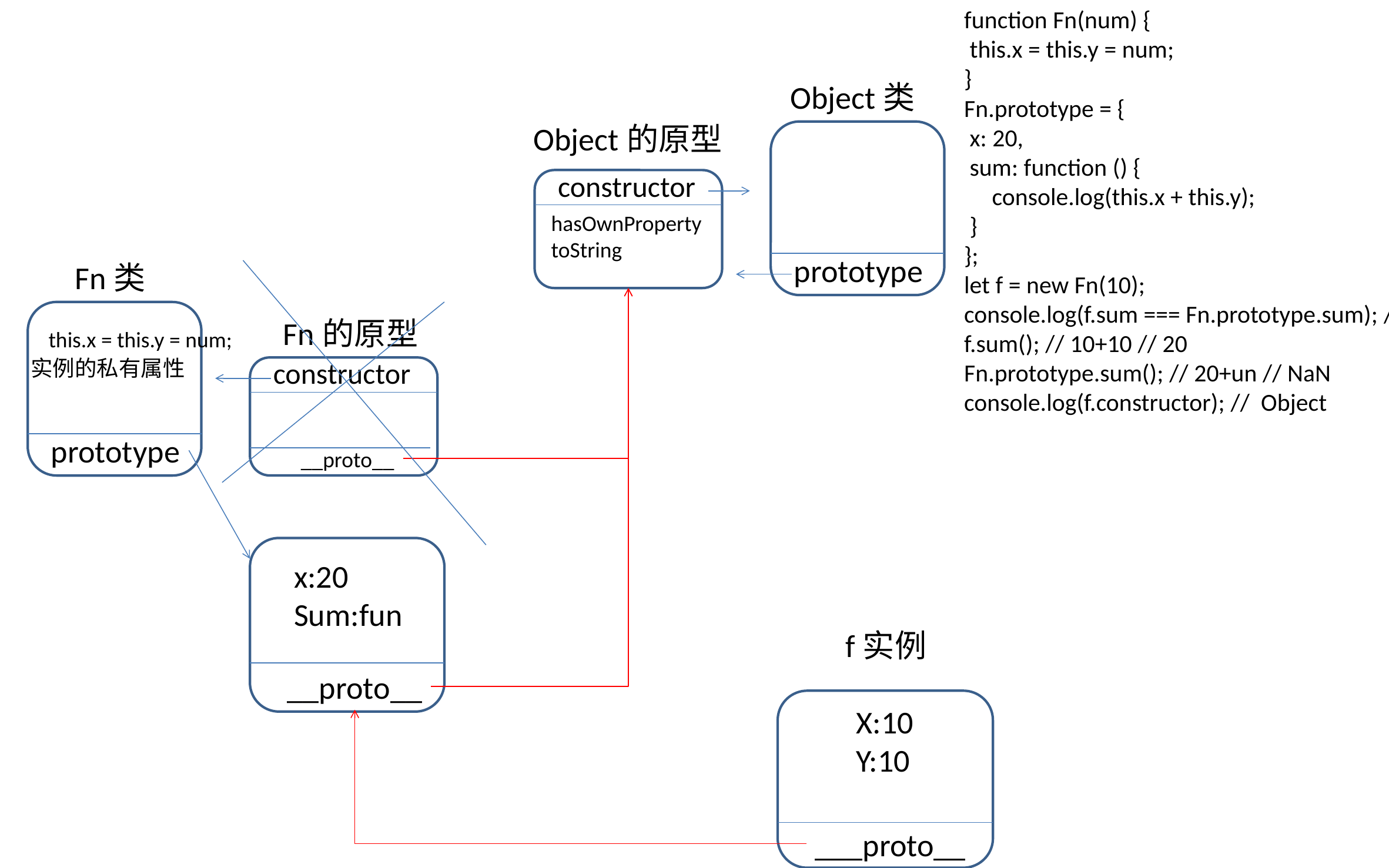

function Fn(num) {
    this.x = this.y = num;
   }
   Fn.prototype = {
    x: 20,
    sum: function () {
        console.log(this.x + this.y);
    }
   };
   let f = new Fn(10);
   console.log(f.sum === Fn.prototype.sum); // true
   f.sum(); // 10+10 // 20
   Fn.prototype.sum(); // 20+un // NaN
   console.log(f.constructor); //  Object

Object类
Object的原型

constructor

hasOwnProperty
toString
prototype
Fn类

   this.x = this.y = num;
实例的私有属性
Fn的原型
constructor

prototype
__proto__

x:20
Sum:fun
f实例
__proto__

X:10
Y:10
___proto__